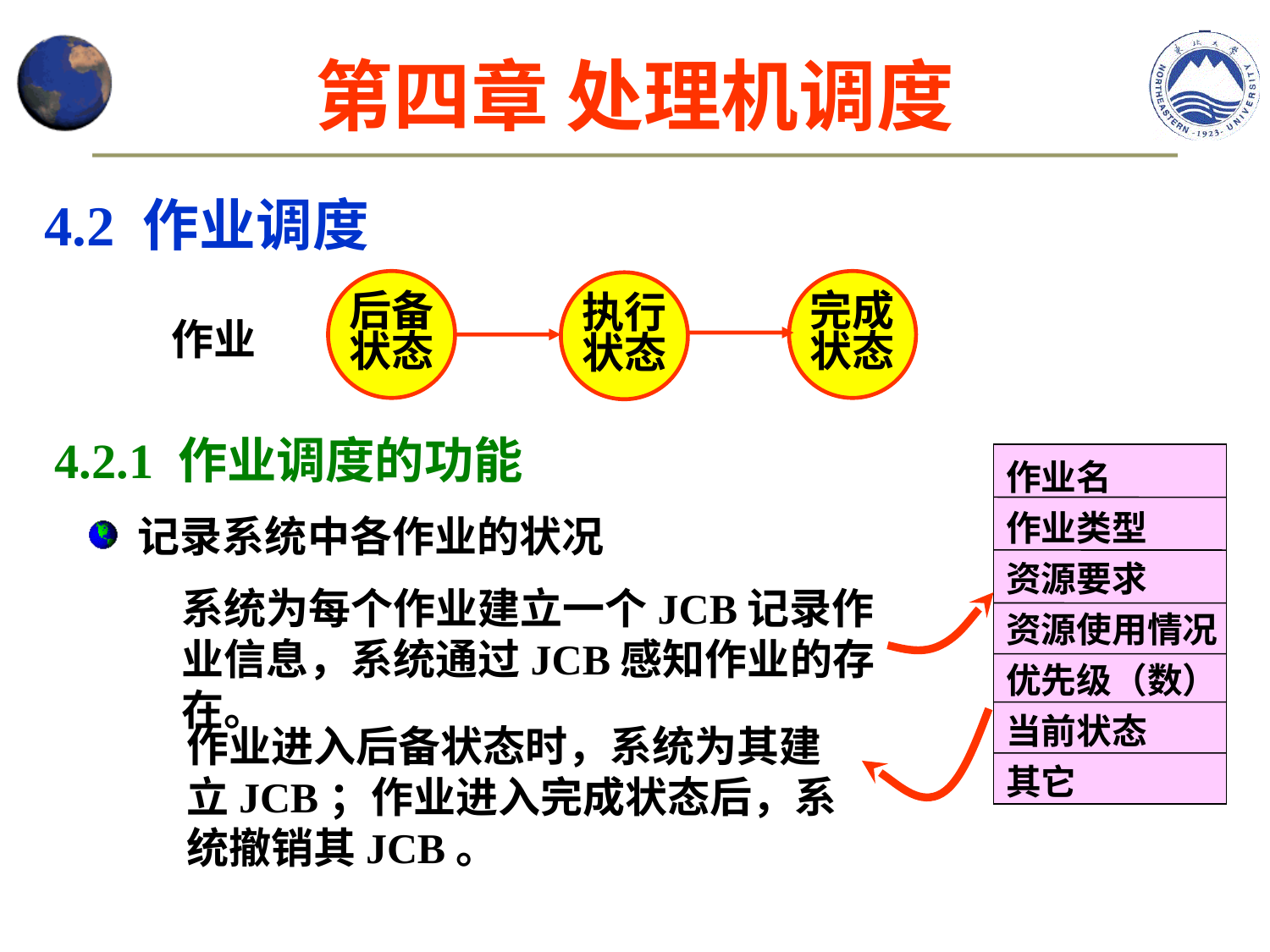

# 第四章 处理机调度
4.2 作业调度
后备
状态
完成
状态
执行
状态

作业
4.2.1 作业调度的功能
 记录系统中各作业的状况
系统为每个作业建立一个JCB记录作业信息，系统通过JCB感知作业的存在。
作业名
作业类型
资源要求
资源使用情况
优先级（数）
当前状态
其它

作业进入后备状态时，系统为其建立JCB；作业进入完成状态后，系统撤销其JCB。